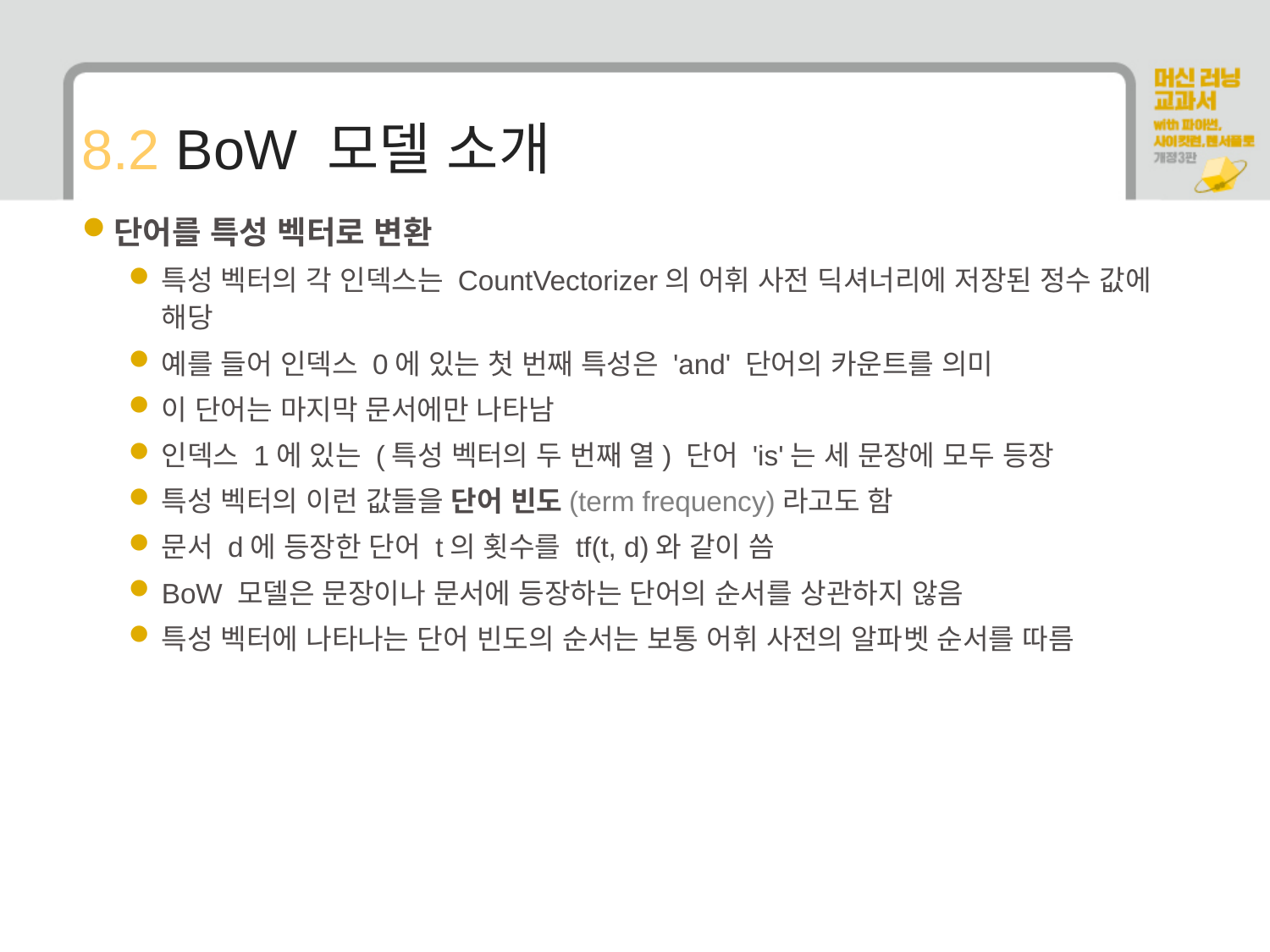

# 8.2 BoW 모델 소개
단어를 특성 벡터로 변환
특성 벡터의 각 인덱스는 CountVectorizer의 어휘 사전 딕셔너리에 저장된 정수 값에 해당
예를 들어 인덱스 0에 있는 첫 번째 특성은 'and' 단어의 카운트를 의미
이 단어는 마지막 문서에만 나타남
인덱스 1에 있는 (특성 벡터의 두 번째 열) 단어 'is'는 세 문장에 모두 등장
특성 벡터의 이런 값들을 단어 빈도(term frequency)라고도 함
문서 d에 등장한 단어 t의 횟수를 tf(t, d)와 같이 씀
BoW 모델은 문장이나 문서에 등장하는 단어의 순서를 상관하지 않음
특성 벡터에 나타나는 단어 빈도의 순서는 보통 어휘 사전의 알파벳 순서를 따름